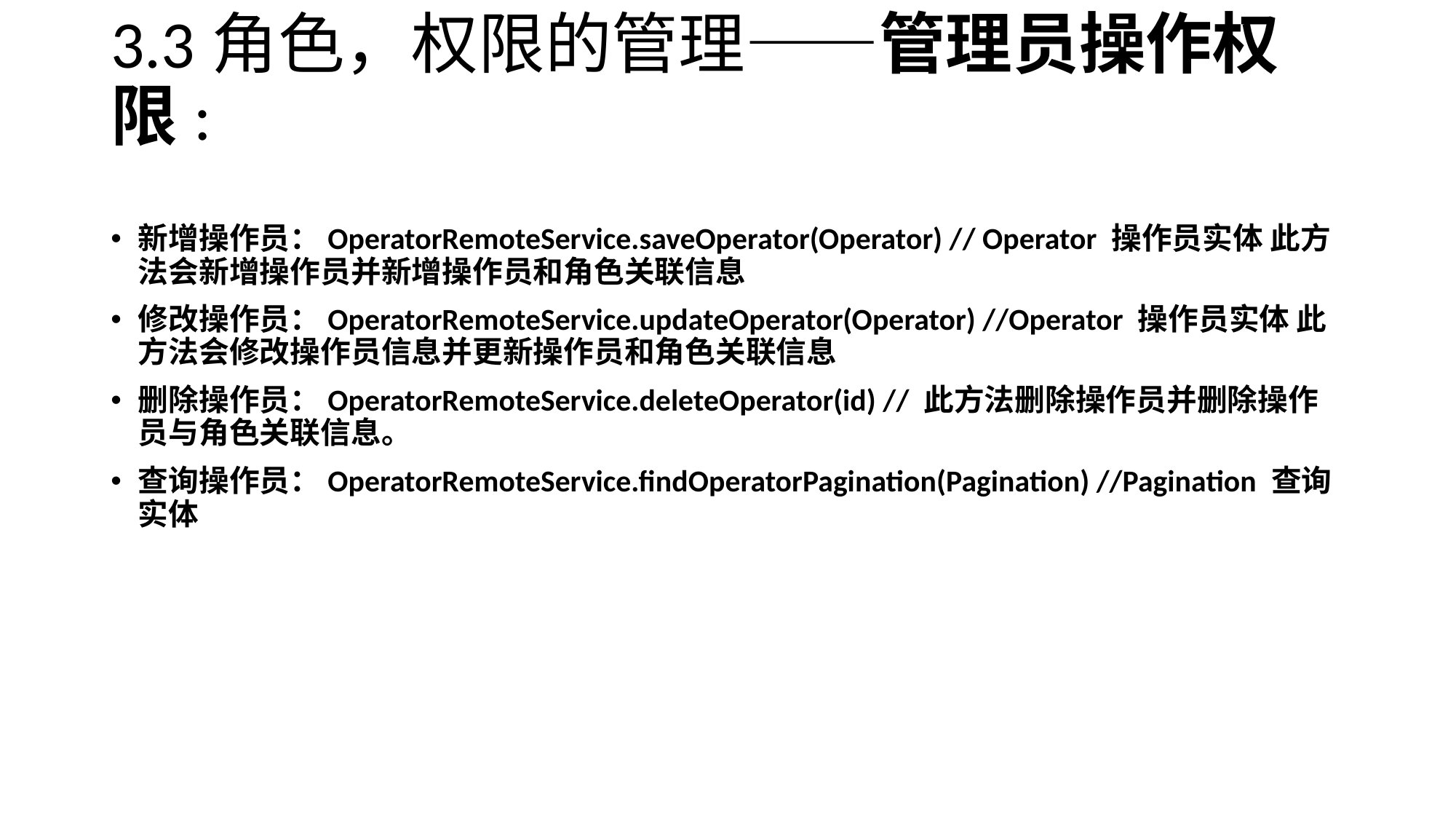

# 3.3角色，权限的管理——管理员操作权限:
新增操作员：OperatorRemoteService.saveOperator(Operator) // Operator 操作员实体 此方法会新增操作员并新增操作员和角色关联信息
修改操作员：OperatorRemoteService.updateOperator(Operator) //Operator 操作员实体 此方法会修改操作员信息并更新操作员和角色关联信息
删除操作员：OperatorRemoteService.deleteOperator(id) // 此方法删除操作员并删除操作员与角色关联信息。
查询操作员：OperatorRemoteService.findOperatorPagination(Pagination) //Pagination 查询实体